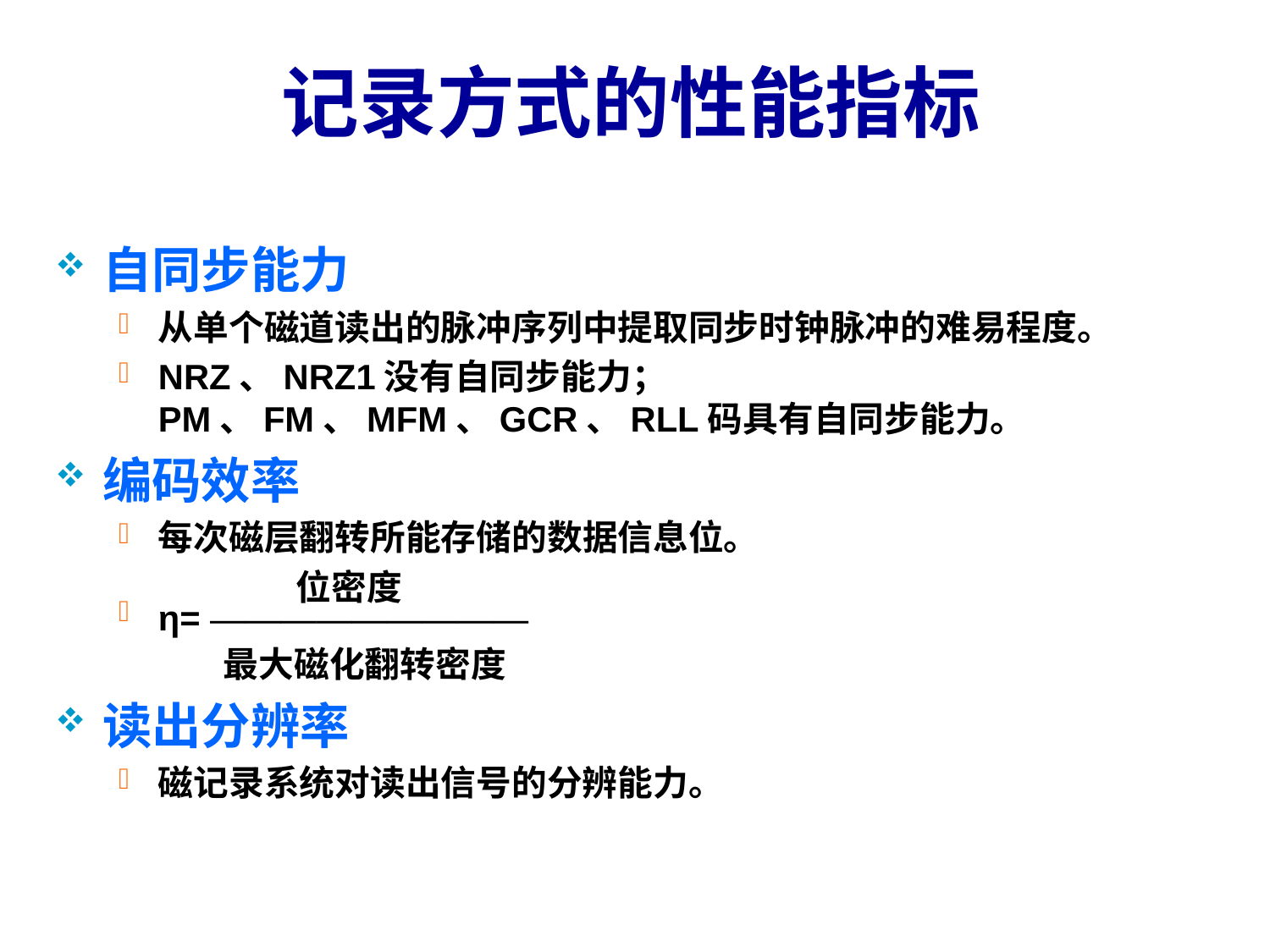

# 记录方式的性能指标
自同步能力
从单个磁道读出的脉冲序列中提取同步时钟脉冲的难易程度。
NRZ、NRZ1没有自同步能力；PM、FM、MFM、GCR、RLL码具有自同步能力。
编码效率
每次磁层翻转所能存储的数据信息位。
                     位密度
η= —————————
            最大磁化翻转密度
读出分辨率
磁记录系统对读出信号的分辨能力。